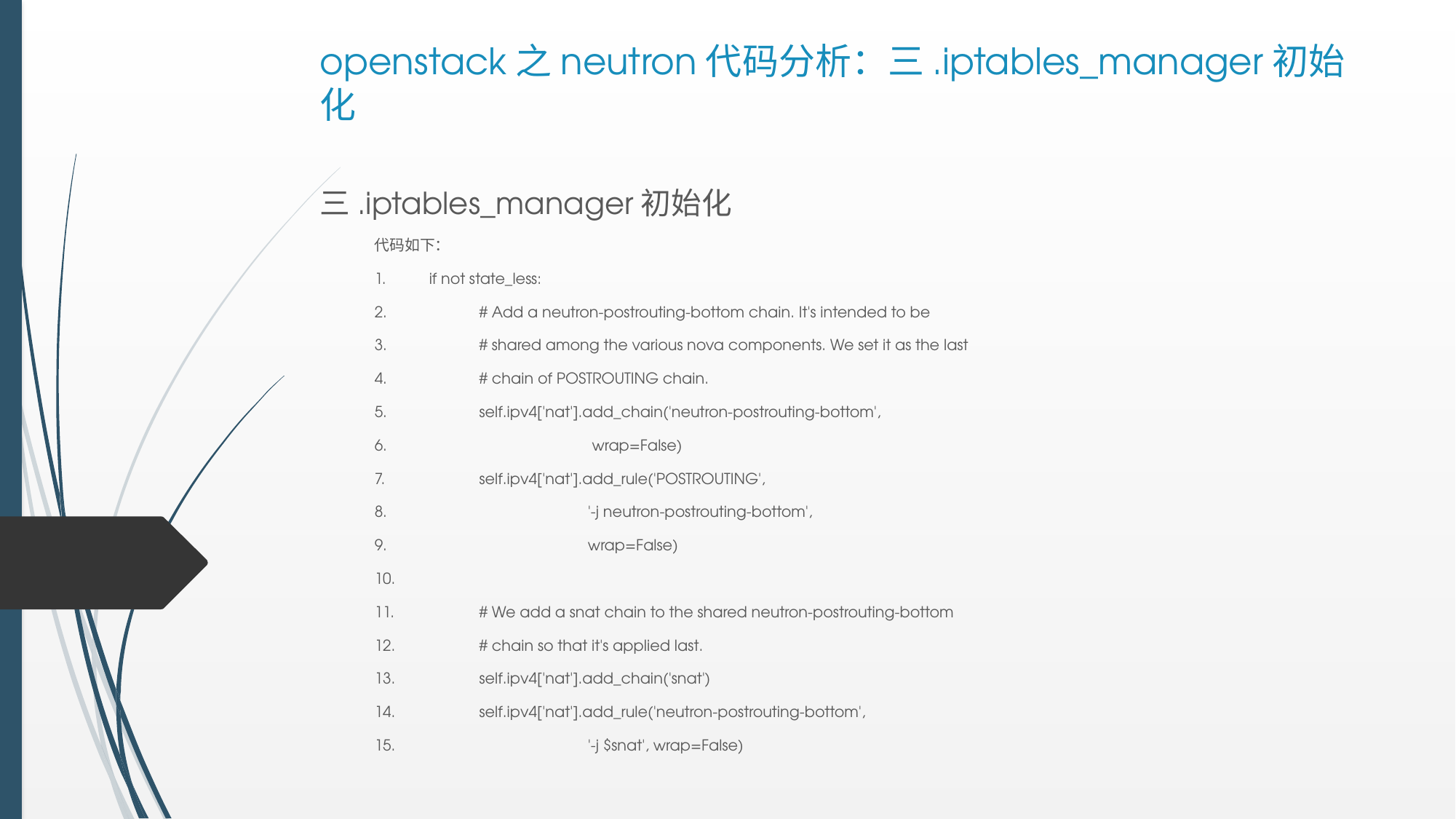

# openstack之neutron代码分析：三.iptables_manager初始化
三.iptables_manager初始化
代码如下：
1.	if not state_less:
2.	            # Add a neutron-postrouting-bottom chain. It's intended to be
3.	            # shared among the various nova components. We set it as the last
4.	            # chain of POSTROUTING chain.
5.	            self.ipv4['nat'].add_chain('neutron-postrouting-bottom',
6.	                                       wrap=False)
7.	            self.ipv4['nat'].add_rule('POSTROUTING',
8.	                                      '-j neutron-postrouting-bottom',
9.	                                      wrap=False)
10.
11.	            # We add a snat chain to the shared neutron-postrouting-bottom
12.	            # chain so that it's applied last.
13.	            self.ipv4['nat'].add_chain('snat')
14.	            self.ipv4['nat'].add_rule('neutron-postrouting-bottom',
15.	                                      '-j $snat', wrap=False)